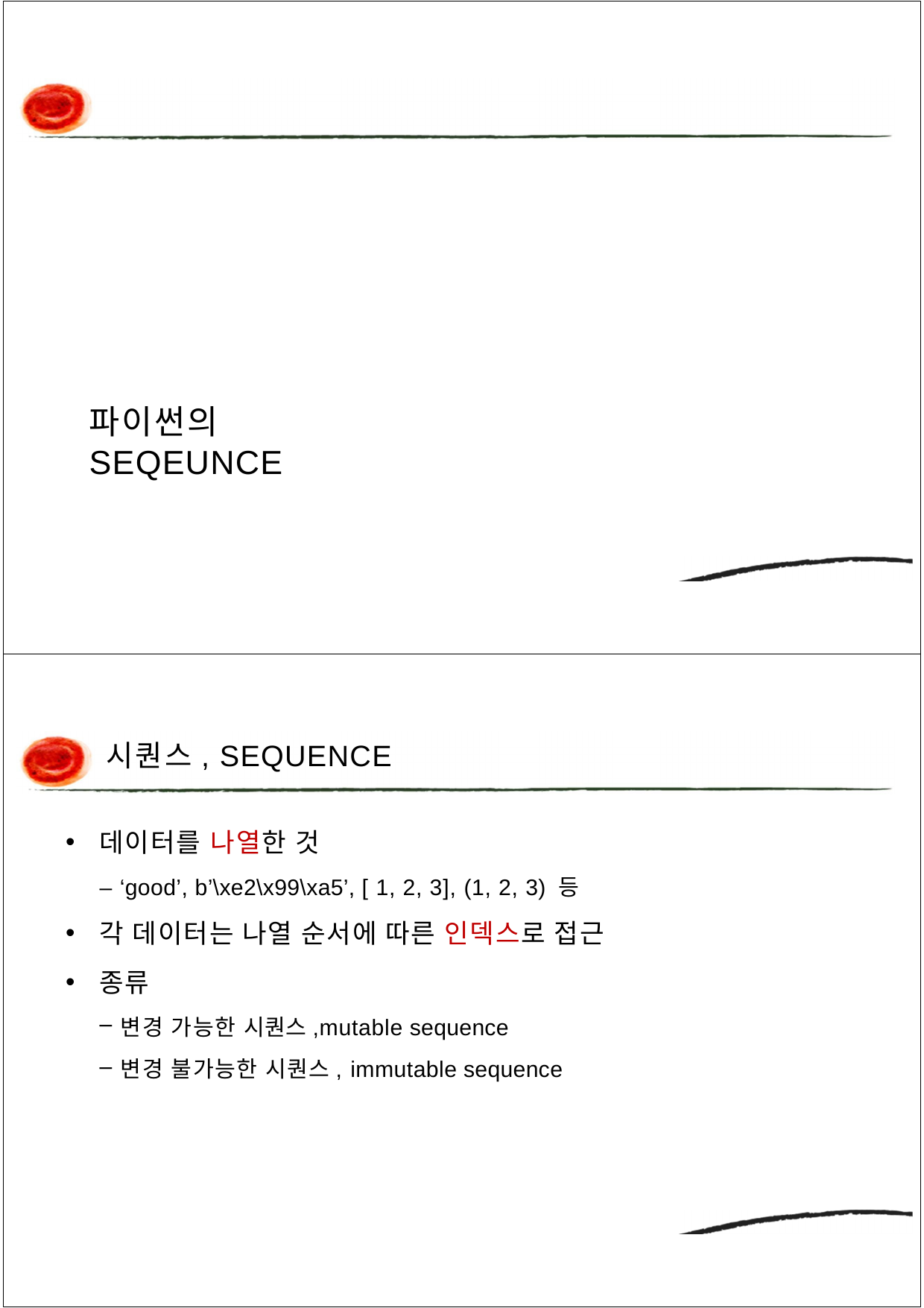

파이썬의 SEQEUNCE

시퀀스, SEQUENCE

데이터를 나열한 것
– ‘good’, b’\xe2\x99\xa5’, [ 1, 2, 3], (1, 2, 3) 등
각 데이터는 나열 순서에 따른 인덱스로 접근
종류
변경 가능한 시퀀스,mutable sequence
변경 불가능한 시퀀스, immutable sequence